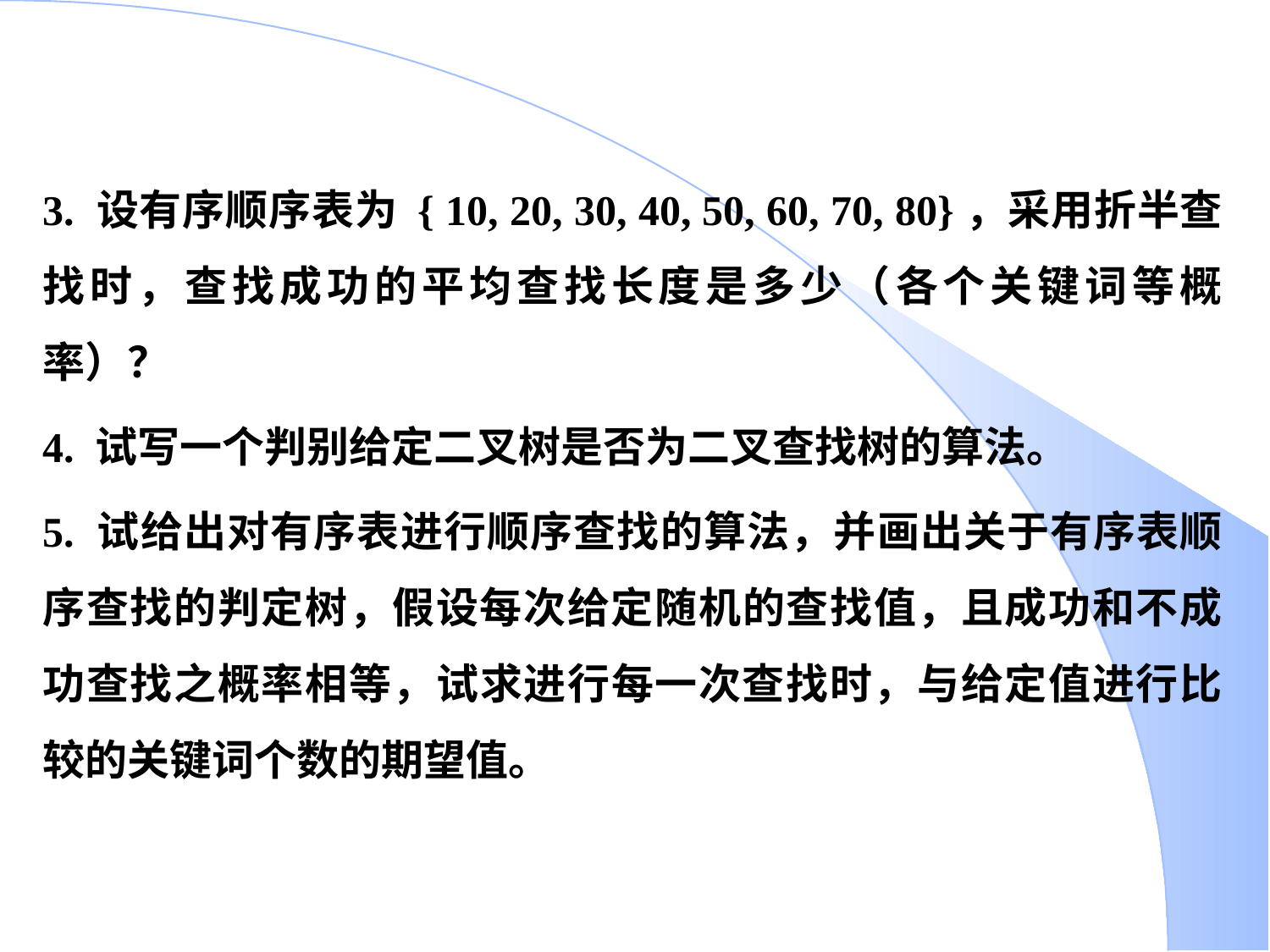

3. 设有序顺序表为 { 10, 20, 30, 40, 50, 60, 70, 80}，采用折半查找时，查找成功的平均查找长度是多少（各个关键词等概率）？
4. 试写一个判别给定二叉树是否为二叉查找树的算法。
5. 试给出对有序表进行顺序查找的算法，并画出关于有序表顺序查找的判定树，假设每次给定随机的查找值，且成功和不成功查找之概率相等，试求进行每一次查找时，与给定值进行比较的关键词个数的期望值。